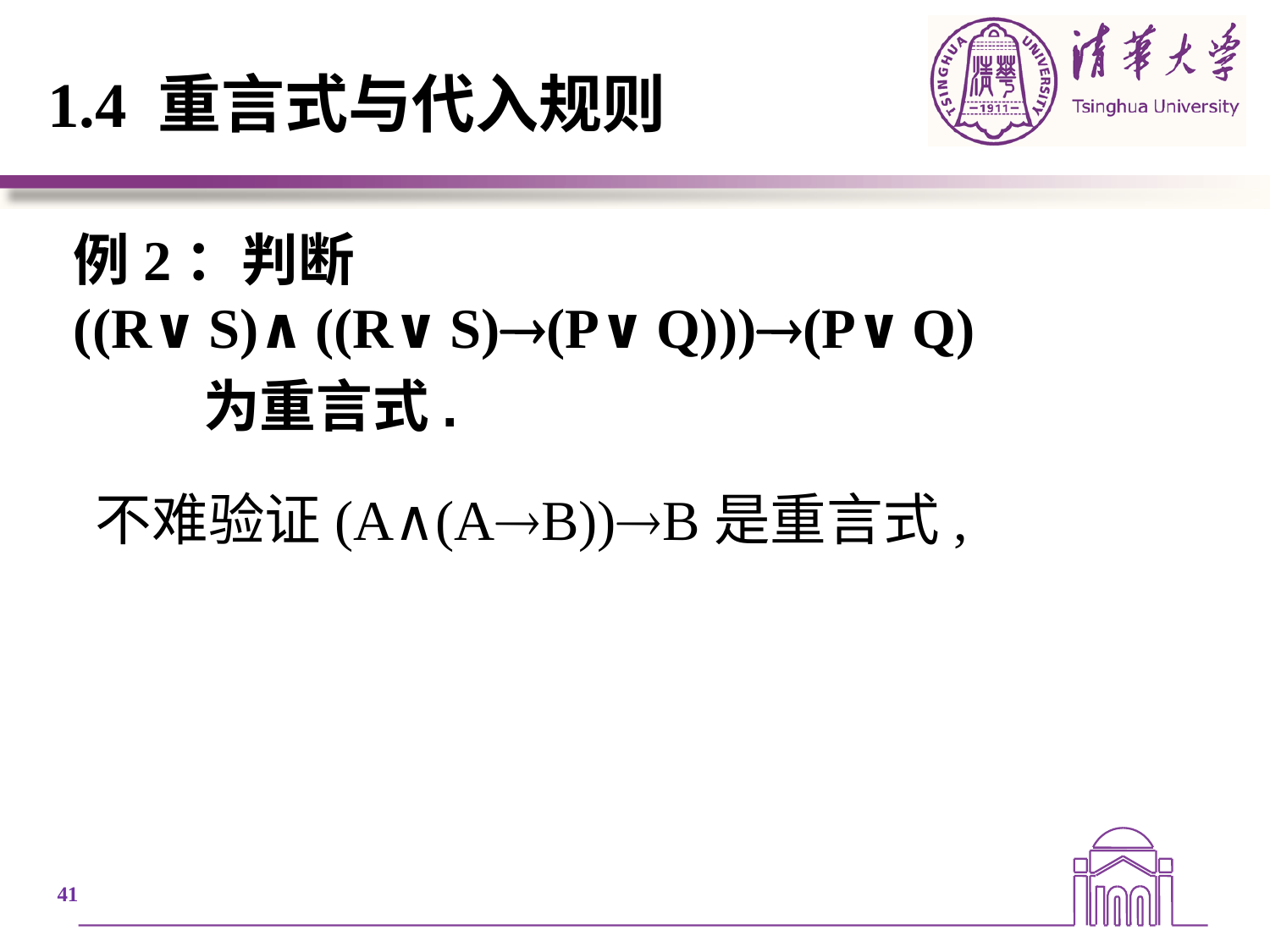

# 1.4 重言式与代入规则
例2：判断 ((R∨S)∧((R∨S)→(P∨Q)))→(P∨Q)
         为重言式.

不难验证(A∧(A→B))→B是重言式,